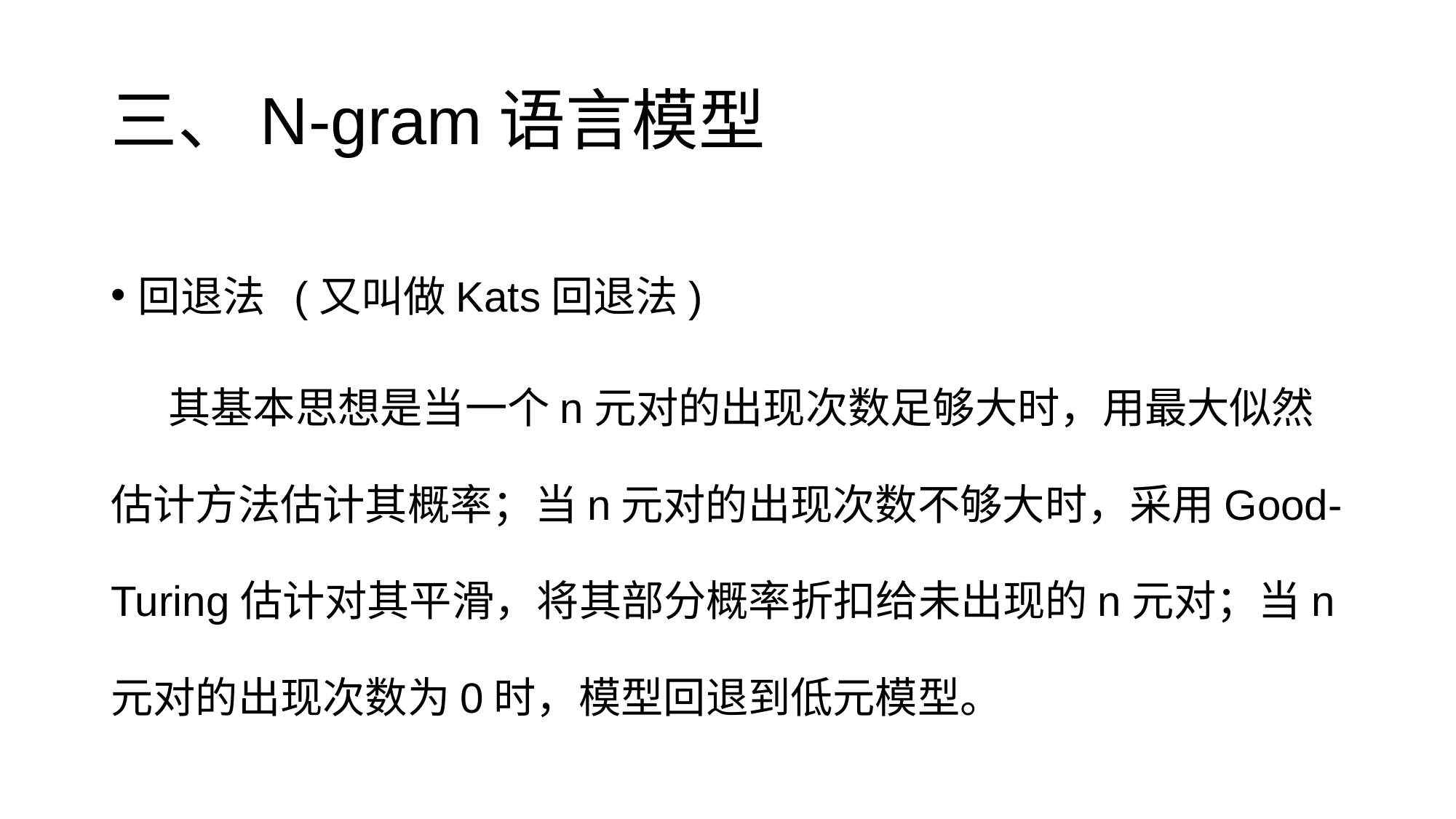

# 三、N-gram语言模型
回退法  (又叫做Kats回退法)
     其基本思想是当一个n元对的出现次数足够大时，用最大似然估计方法估计其概率；当n元对的出现次数不够大时，采用Good-Turing估计对其平滑，将其部分概率折扣给未出现的n元对；当n元对的出现次数为0时，模型回退到低元模型。